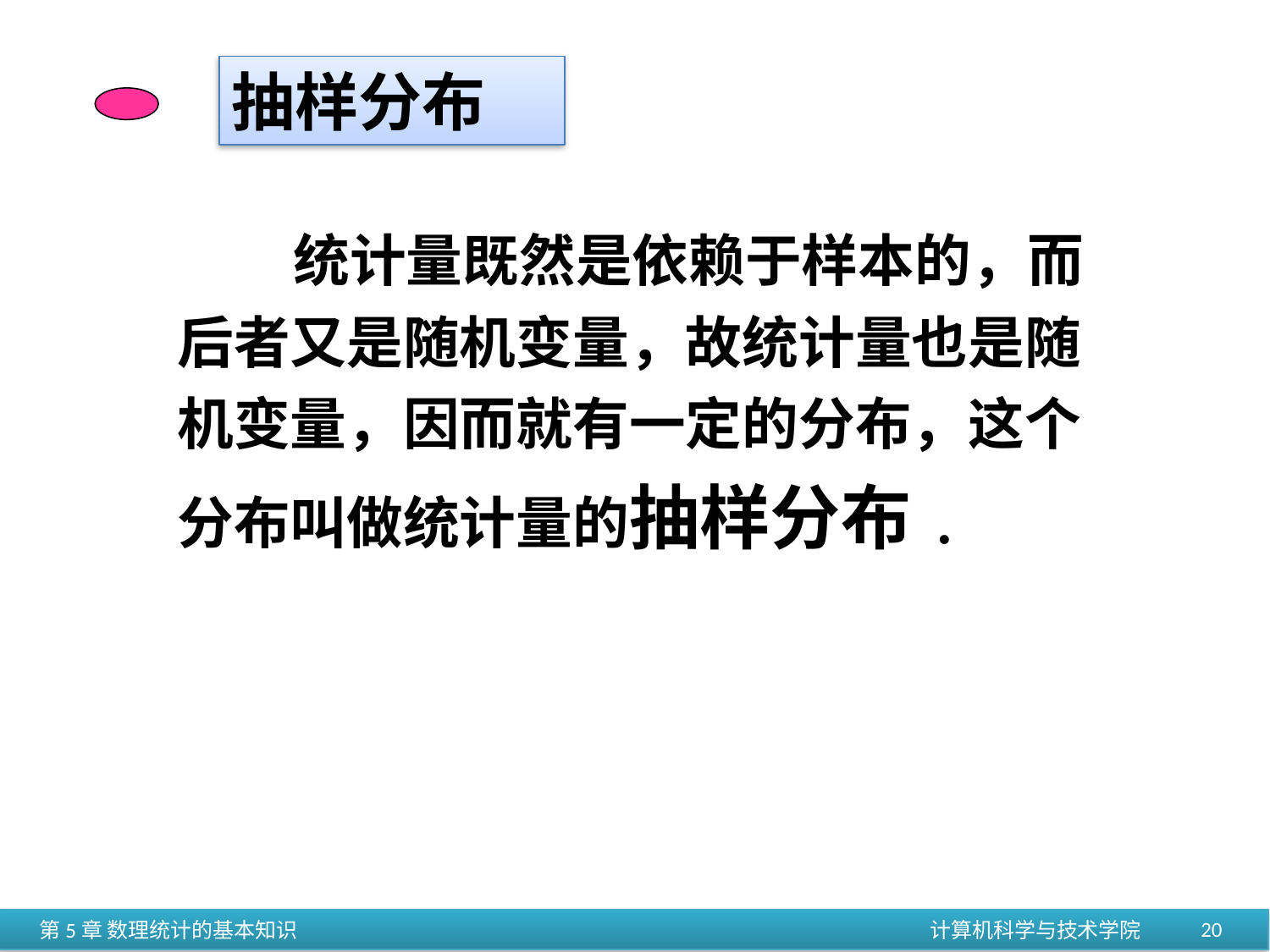

抽样分布

       统计量既然是依赖于样本的，而后者又是随机变量，故统计量也是随机变量，因而就有一定的分布，这个分布叫做统计量的抽样分布 .